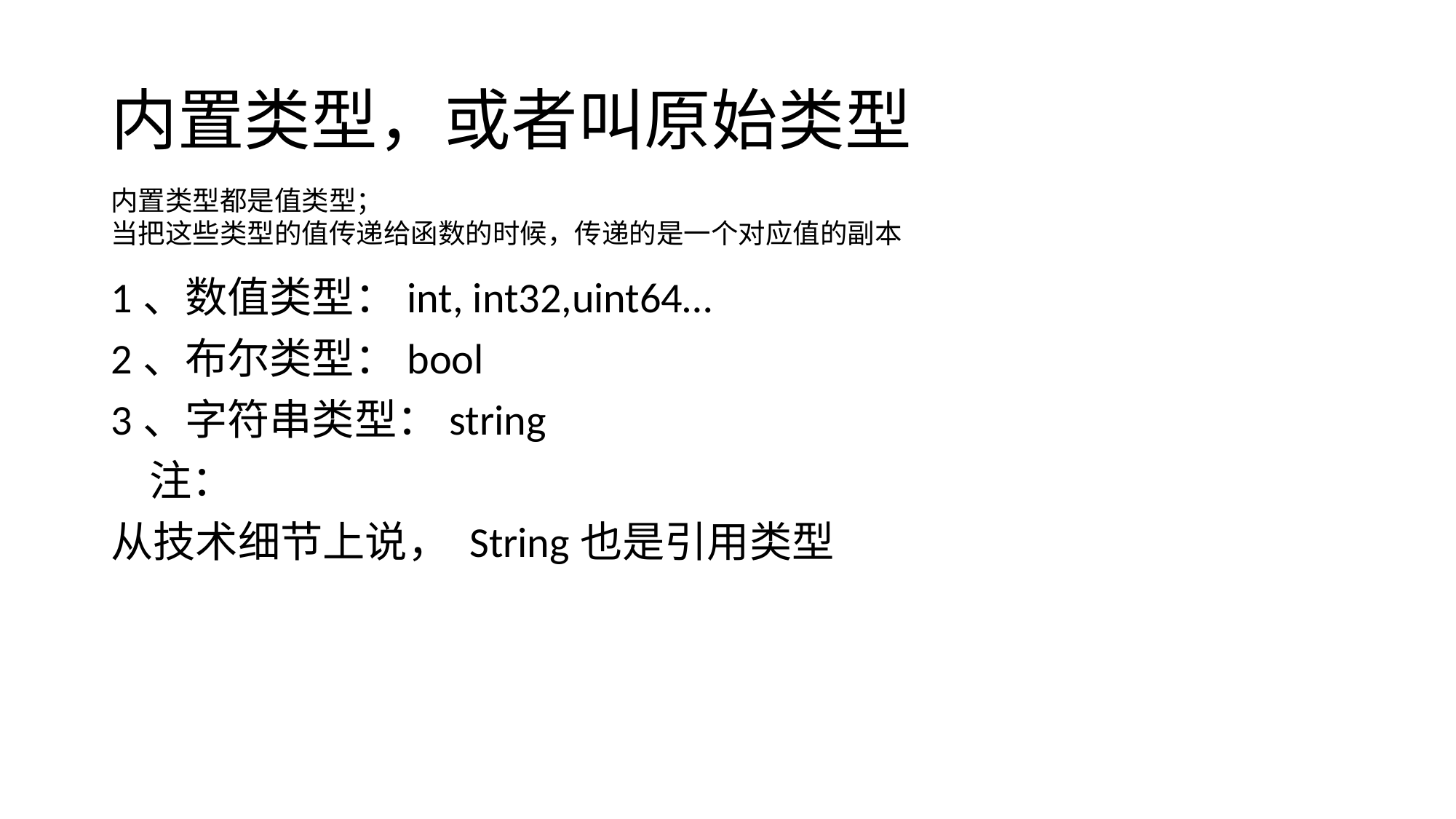

# 内置类型，或者叫原始类型
内置类型都是值类型；
当把这些类型的值传递给函数的时候，传递的是一个对应值的副本
1、数值类型：int, int32,uint64…
2、布尔类型：bool
3、字符串类型：string
   注：
从技术细节上说， String也是引用类型